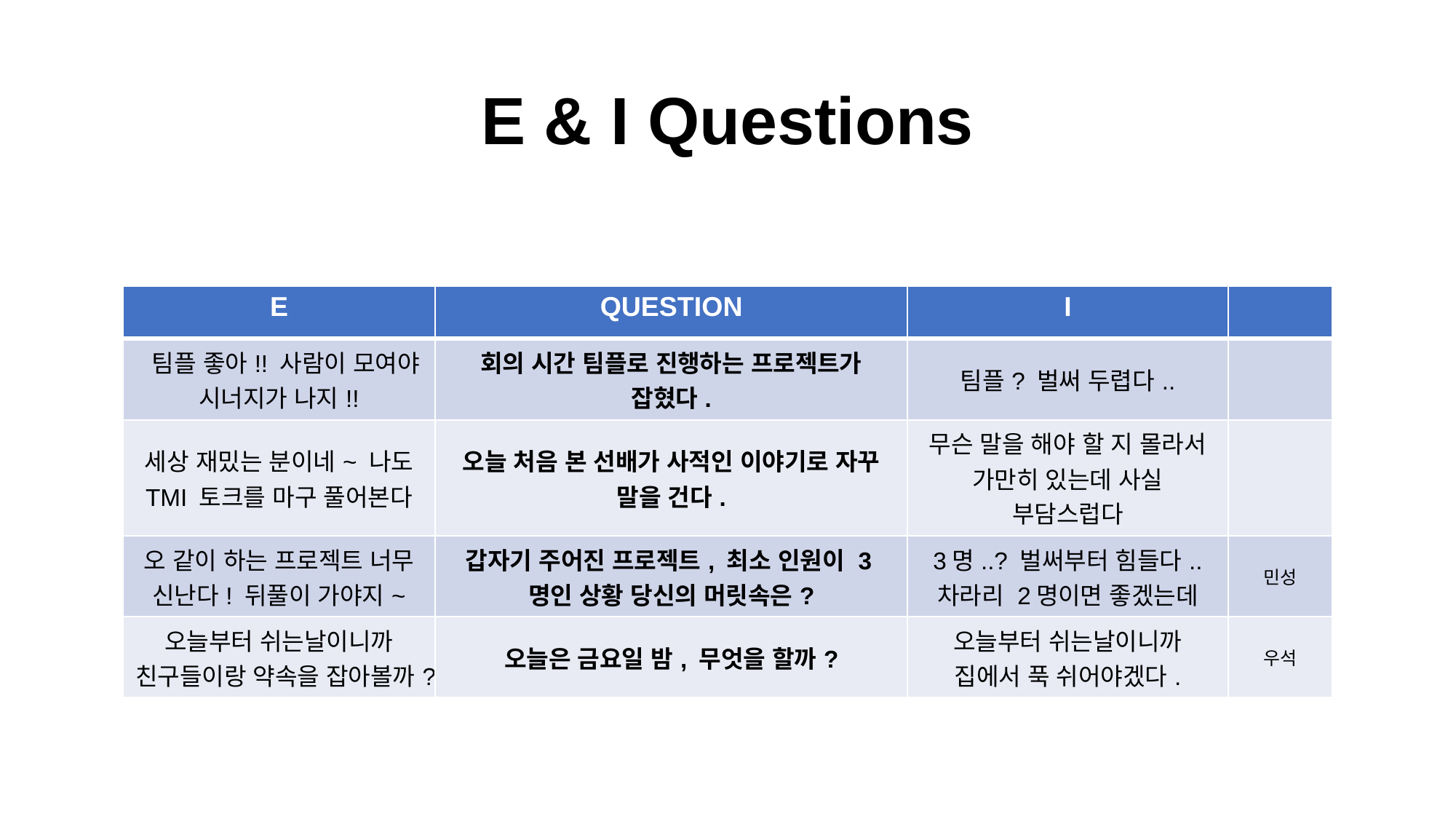

# E & I Questions
| E | QUESTION | I |  |
| --- | --- | --- | --- |
| 팀플 좋아!! 사람이 모여야 시너지가 나지!! | 회의 시간 팀플로 진행하는 프로젝트가 잡혔다. | 팀플? 벌써 두렵다.. |  |
| 세상 재밌는 분이네~ 나도 TMI 토크를 마구 풀어본다 | 오늘 처음 본 선배가 사적인 이야기로 자꾸 말을 건다. | 무슨 말을 해야 할 지 몰라서 가만히 있는데 사실 부담스럽다 |  |
| 오 같이 하는 프로젝트 너무 신난다! 뒤풀이 가야지~ | 갑자기 주어진 프로젝트, 최소 인원이 3명인 상황 당신의 머릿속은? | 3명..? 벌써부터 힘들다.. 차라리 2명이면 좋겠는데 | 민성 |
| 오늘부터 쉬는날이니까 친구들이랑 약속을 잡아볼까? | 오늘은 금요일 밤, 무엇을 할까? | 오늘부터 쉬는날이니까 집에서 푹 쉬어야겠다. | 우석 |